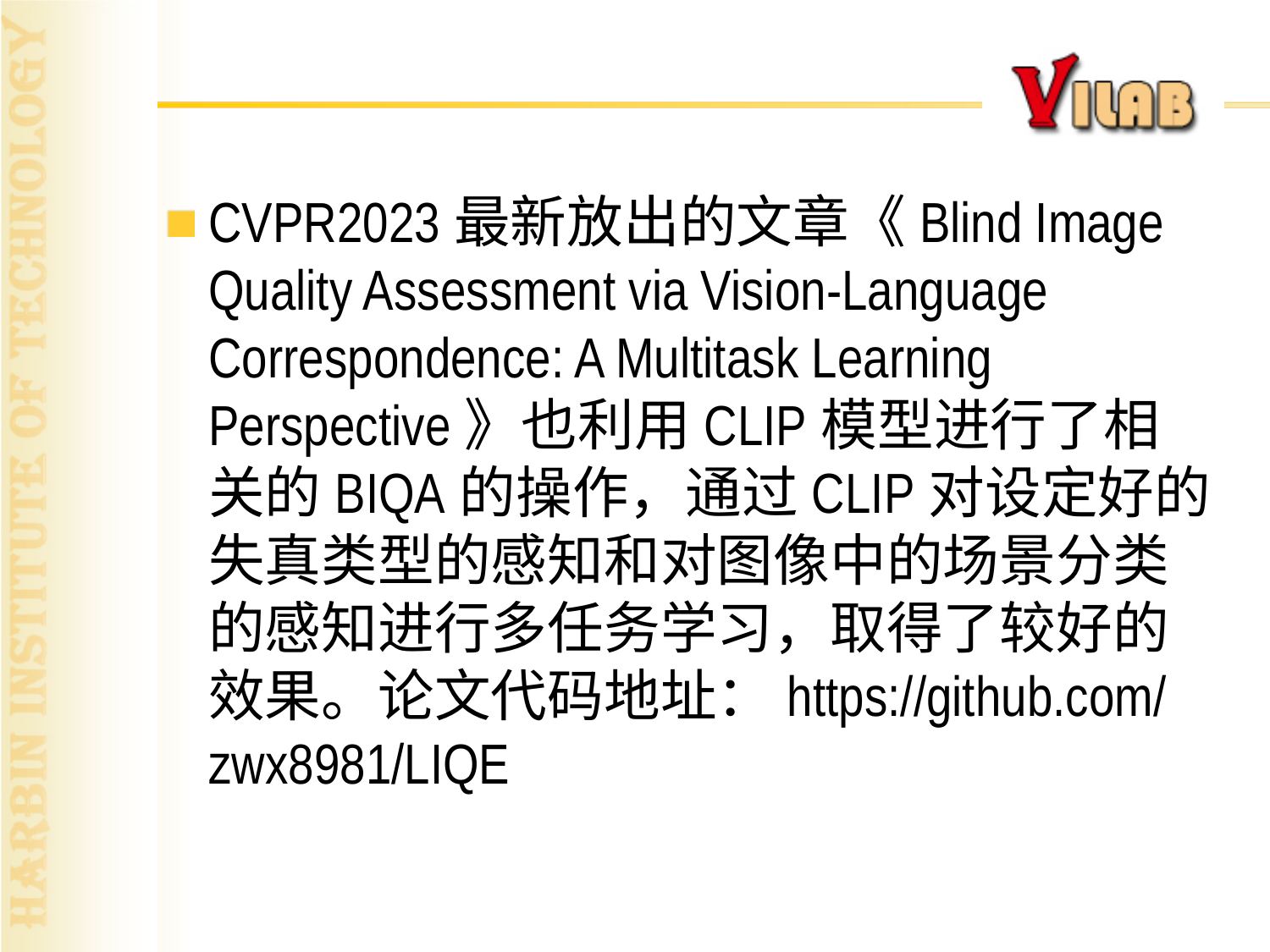

#
CVPR2023最新放出的文章《Blind Image Quality Assessment via Vision-Language Correspondence: A Multitask Learning Perspective》也利用CLIP模型进行了相关的BIQA的操作，通过CLIP对设定好的失真类型的感知和对图像中的场景分类的感知进行多任务学习，取得了较好的效果。论文代码地址：https://github.com/zwx8981/LIQE